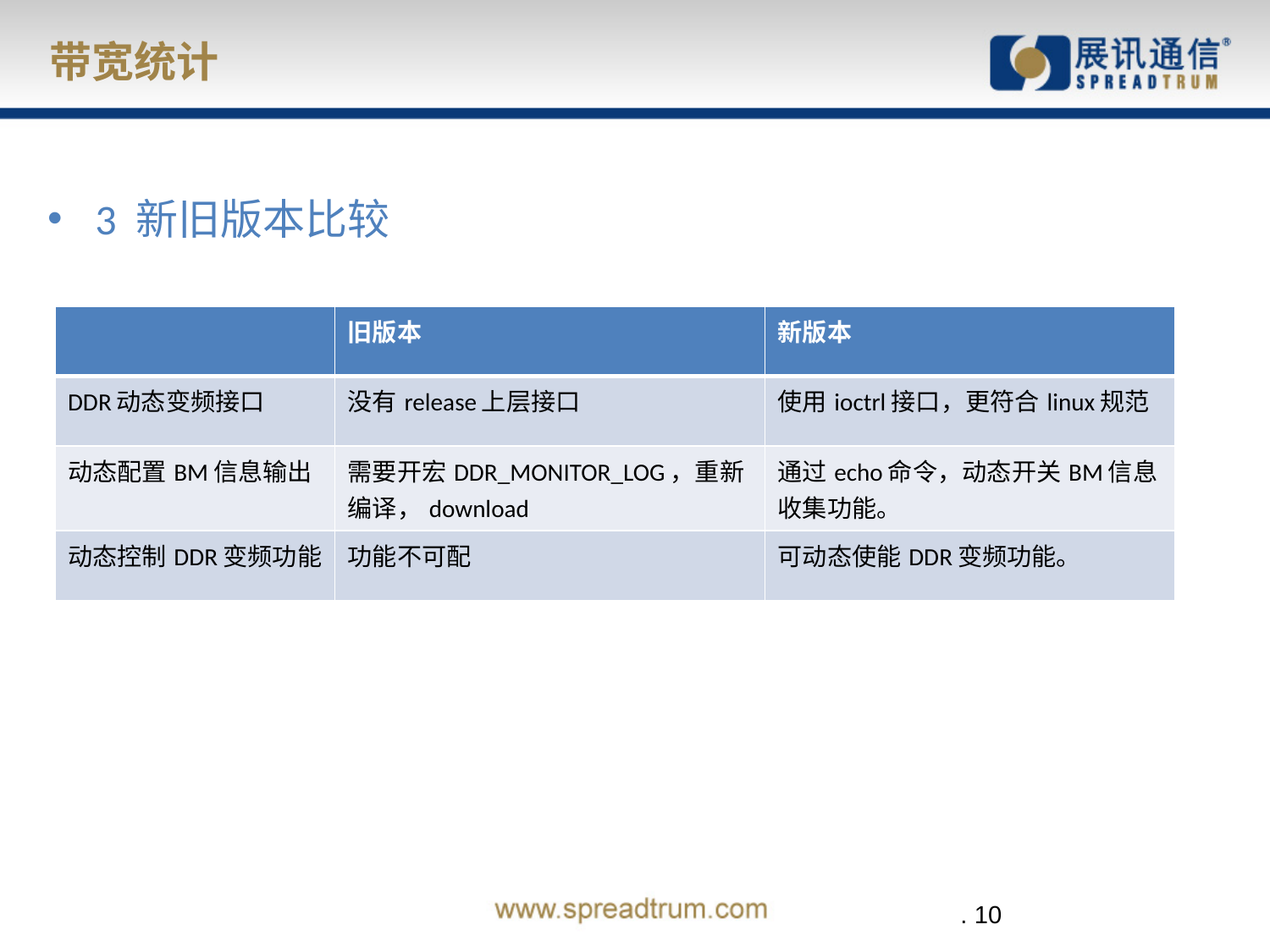

# 带宽统计
3 新旧版本比较

|  | 旧版本 | 新版本 |
| --- | --- | --- |
| DDR动态变频接口 | 没有release上层接口 | 使用ioctrl接口，更符合linux规范 |
| 动态配置BM信息输出 | 需要开宏DDR\_MONITOR\_LOG，重新编译，download | 通过echo命令，动态开关BM信息收集功能。 |
| 动态控制DDR变频功能 | 功能不可配 | 可动态使能DDR变频功能。 |
  . 10